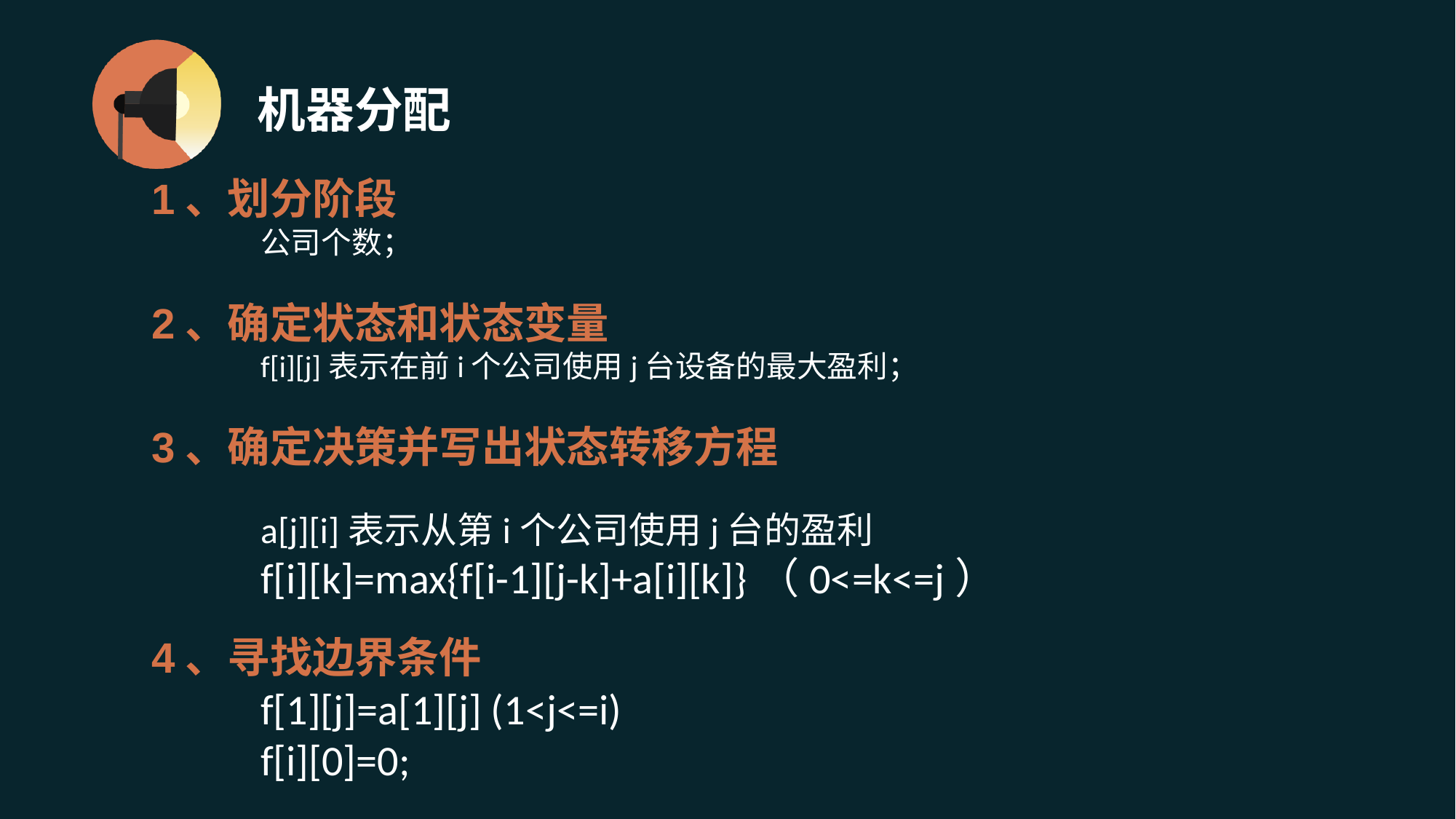

# 机器分配
1、划分阶段
	公司个数；

2、确定状态和状态变量
	f[i][j]表示在前i个公司使用j台设备的最大盈利；

3、确定决策并写出状态转移方程

	a[j][i]表示从第i个公司使用j台的盈利
	f[i][k]=max{f[i-1][j-k]+a[i][k]}（0<=k<=j）

4、寻找边界条件
	f[1][j]=a[1][j] (1<j<=i)
	f[i][0]=0;